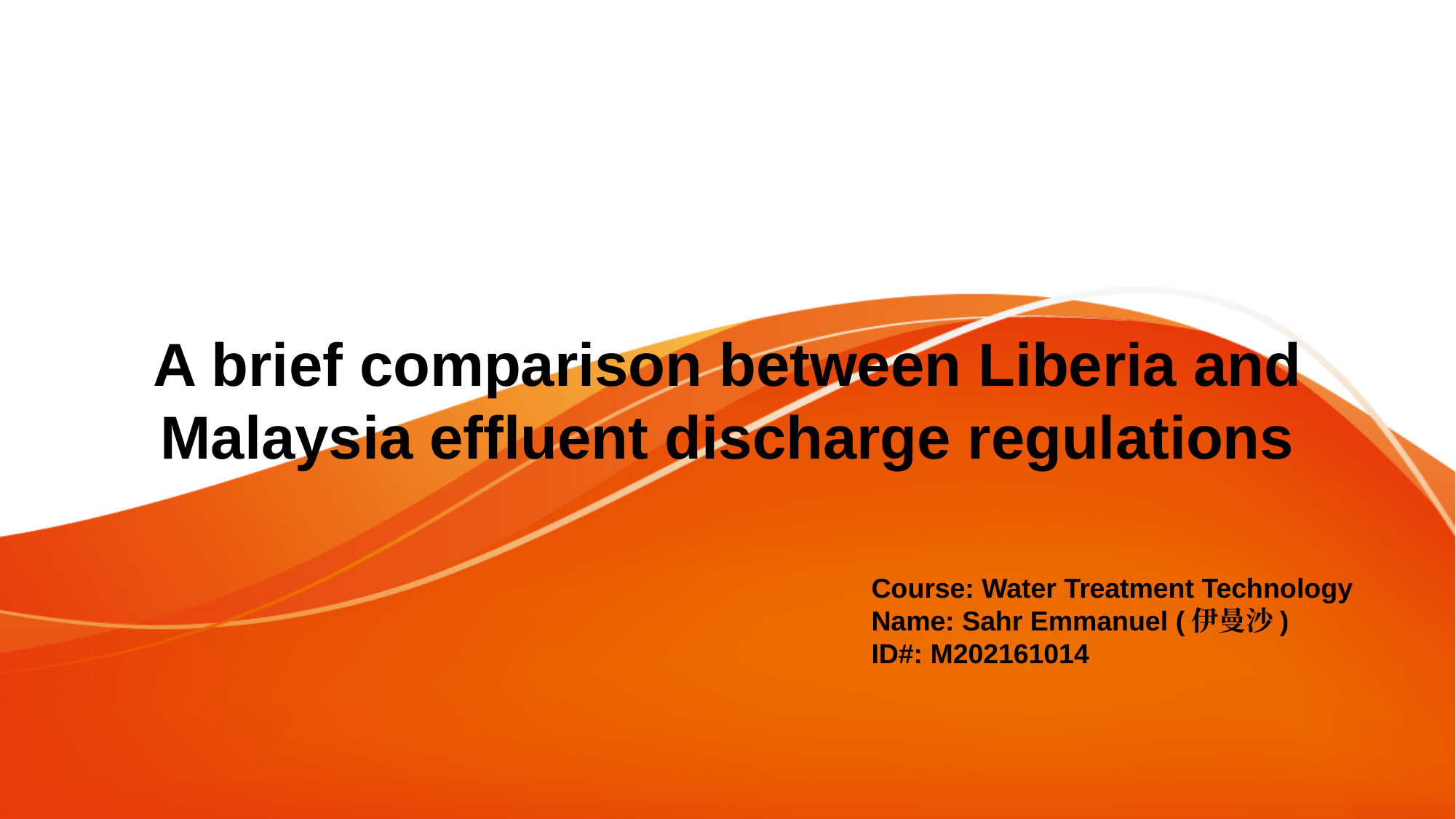

# A brief comparison between Liberia and Malaysia effluent discharge regulations
Course: Water Treatment Technology Name: Sahr Emmanuel (伊曼沙)
ID#: M202161014